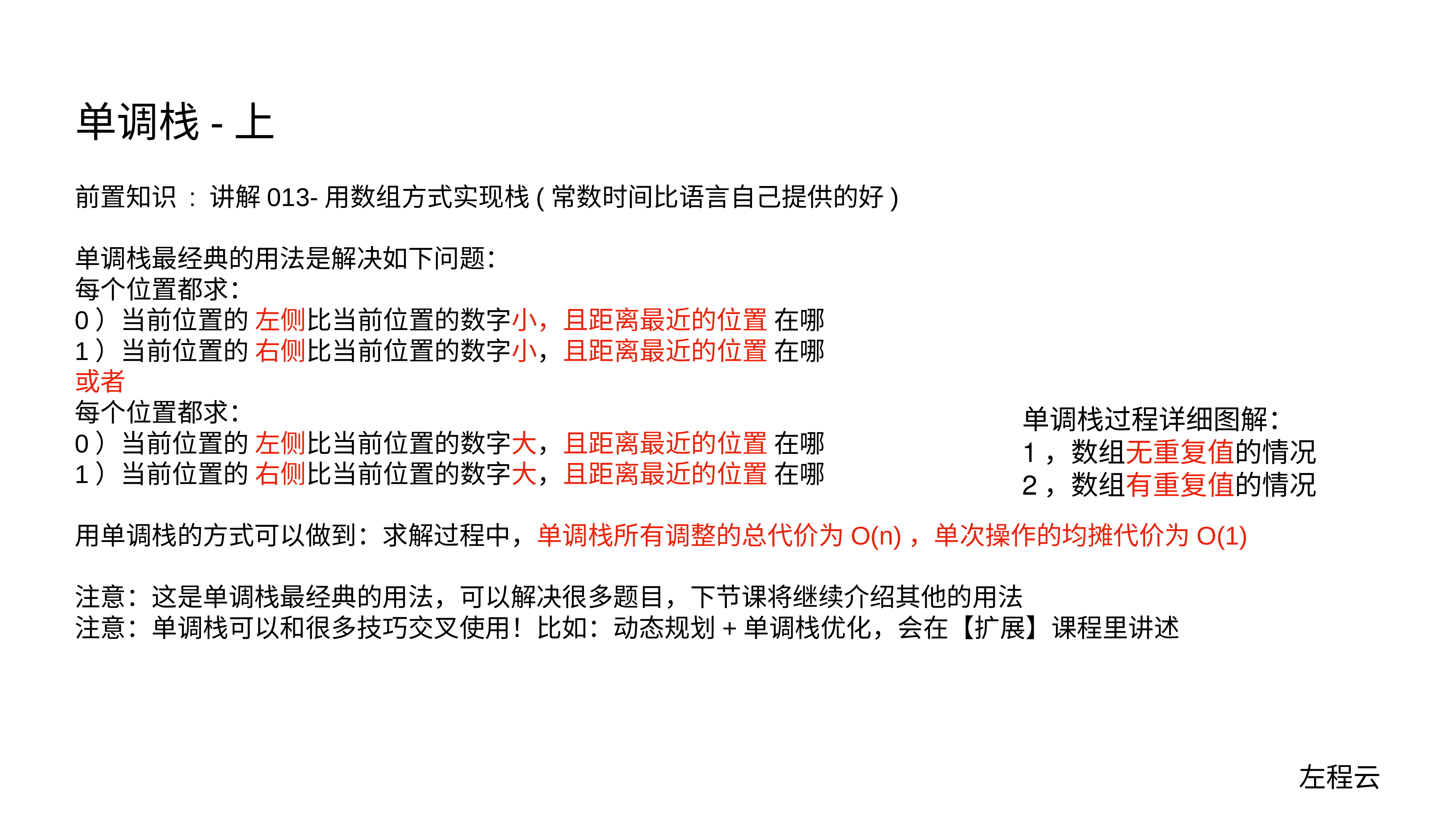

# 单调栈-上
前置知识 : 讲解013-用数组方式实现栈(常数时间比语言自己提供的好)

单调栈最经典的用法是解决如下问题：
每个位置都求：
0）当前位置的 左侧比当前位置的数字小，且距离最近的位置 在哪
1）当前位置的 右侧比当前位置的数字小，且距离最近的位置 在哪
或者
每个位置都求：
0）当前位置的 左侧比当前位置的数字大，且距离最近的位置 在哪
1）当前位置的 右侧比当前位置的数字大，且距离最近的位置 在哪

用单调栈的方式可以做到：求解过程中，单调栈所有调整的总代价为O(n)，单次操作的均摊代价为O(1)

注意：这是单调栈最经典的用法，可以解决很多题目，下节课将继续介绍其他的用法
注意：单调栈可以和很多技巧交叉使用！比如：动态规划+单调栈优化，会在【扩展】课程里讲述
单调栈过程详细图解：
1，数组无重复值的情况
2，数组有重复值的情况
左程云